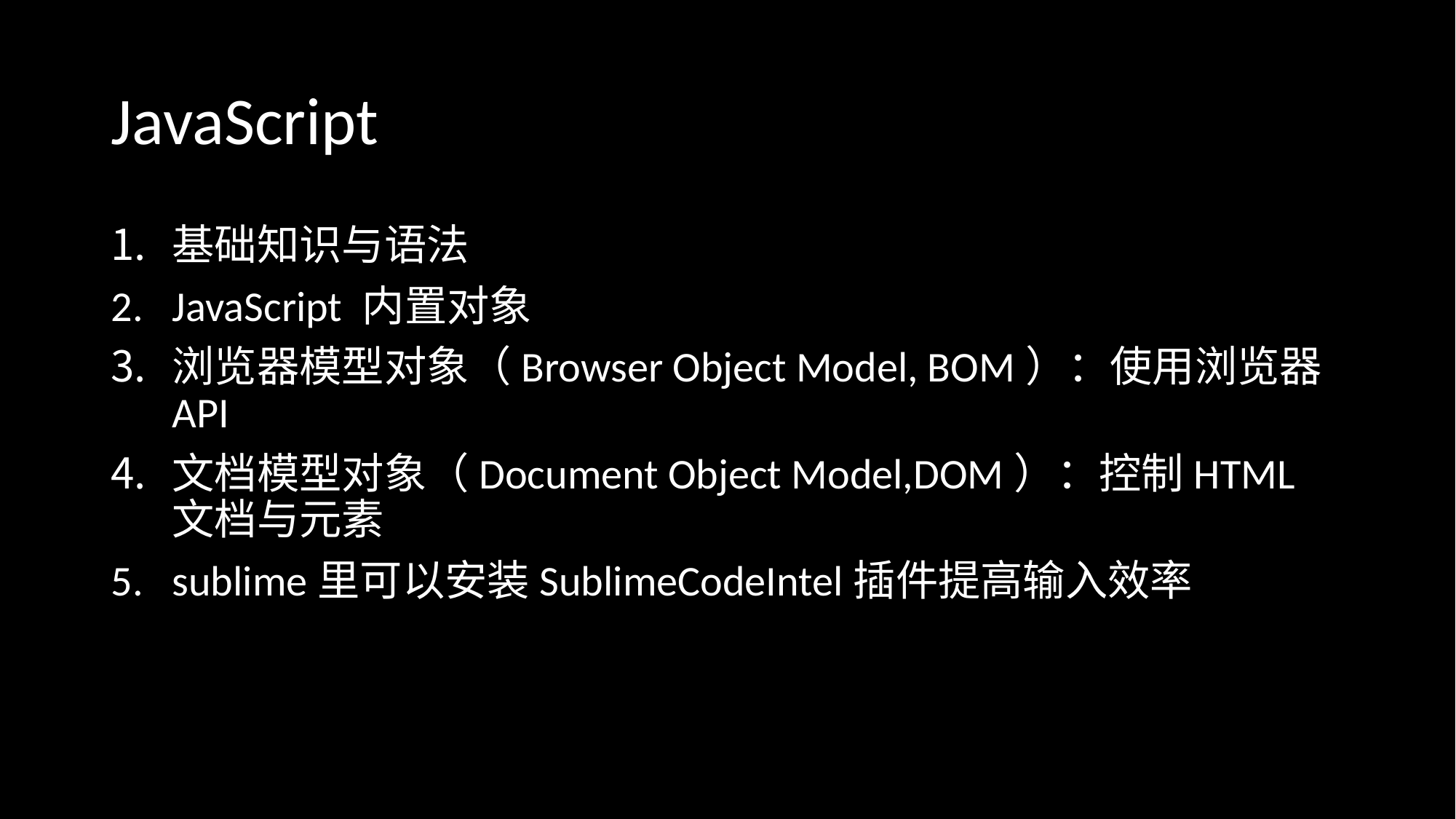

# JavaScript
基础知识与语法
JavaScript 内置对象
浏览器模型对象（Browser Object Model, BOM）：使用浏览器API
文档模型对象（Document Object Model,DOM）：控制HTML文档与元素
sublime里可以安装SublimeCodeIntel插件提高输入效率